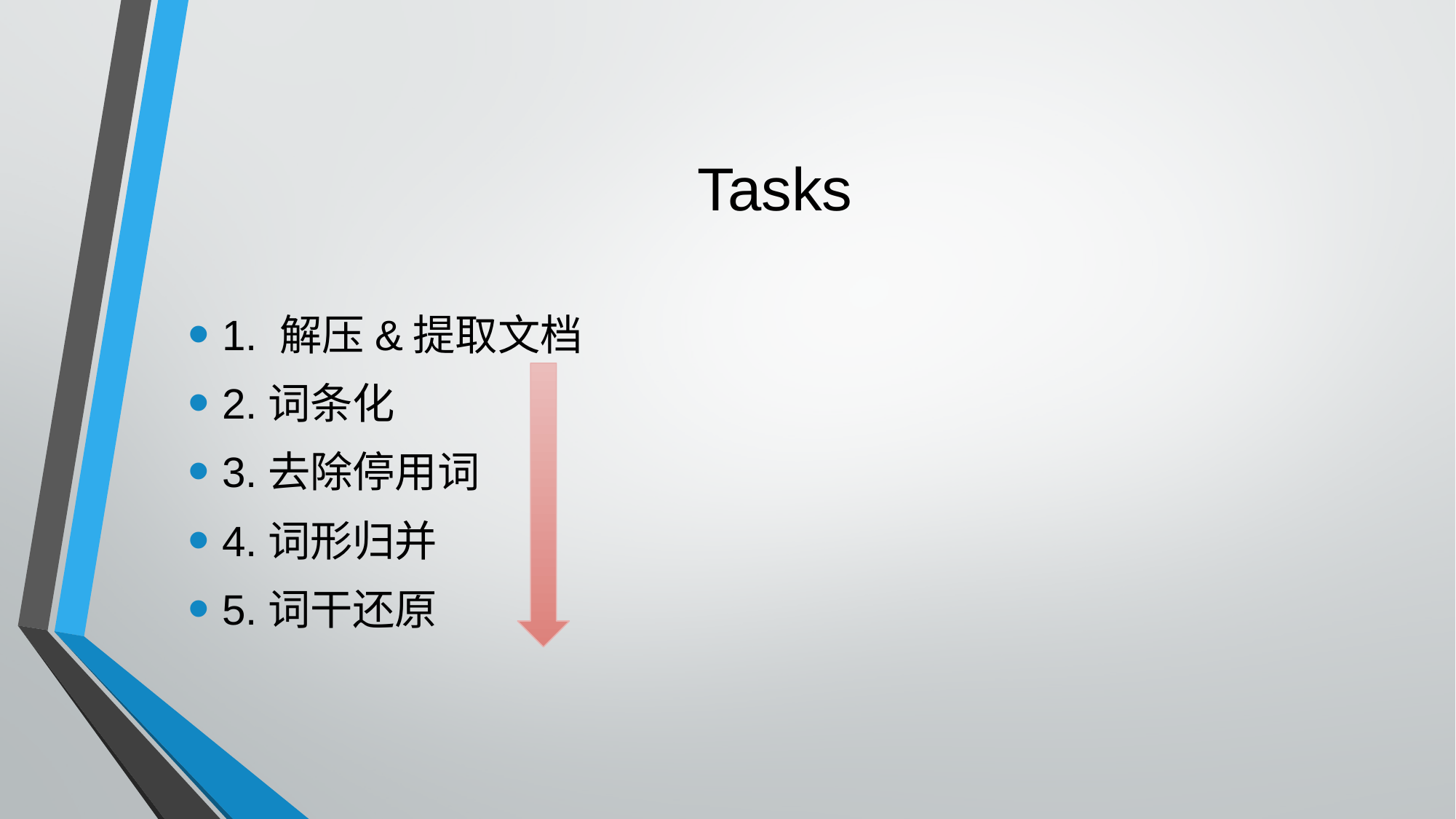

# Tasks
1. 解压&提取文档
2.词条化
3.去除停用词
4.词形归并
5.词干还原